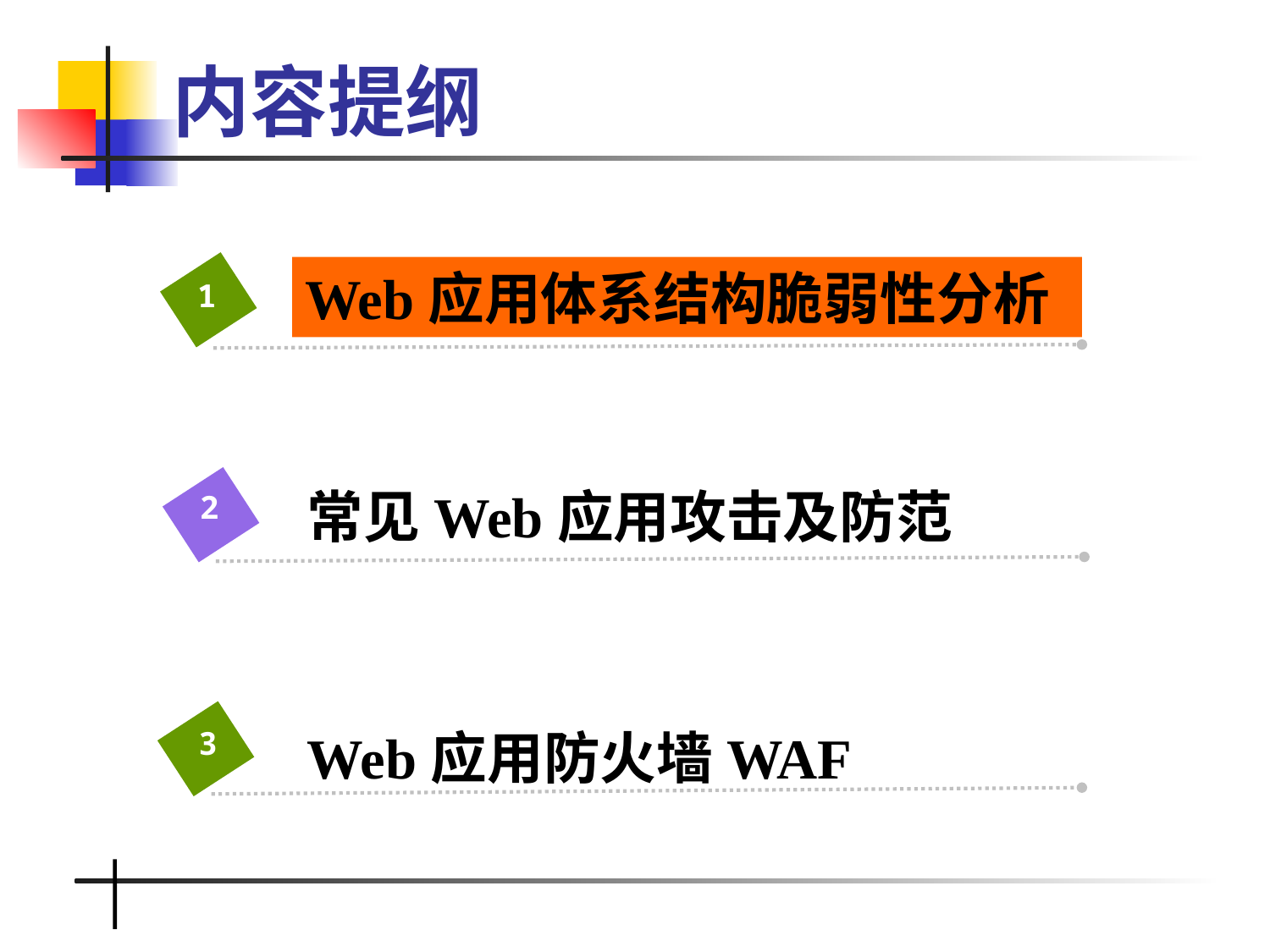

# 内容提纲
Web应用体系结构脆弱性分析

1

常见Web应用攻击及防范

2

Web应用防火墙WAF
3